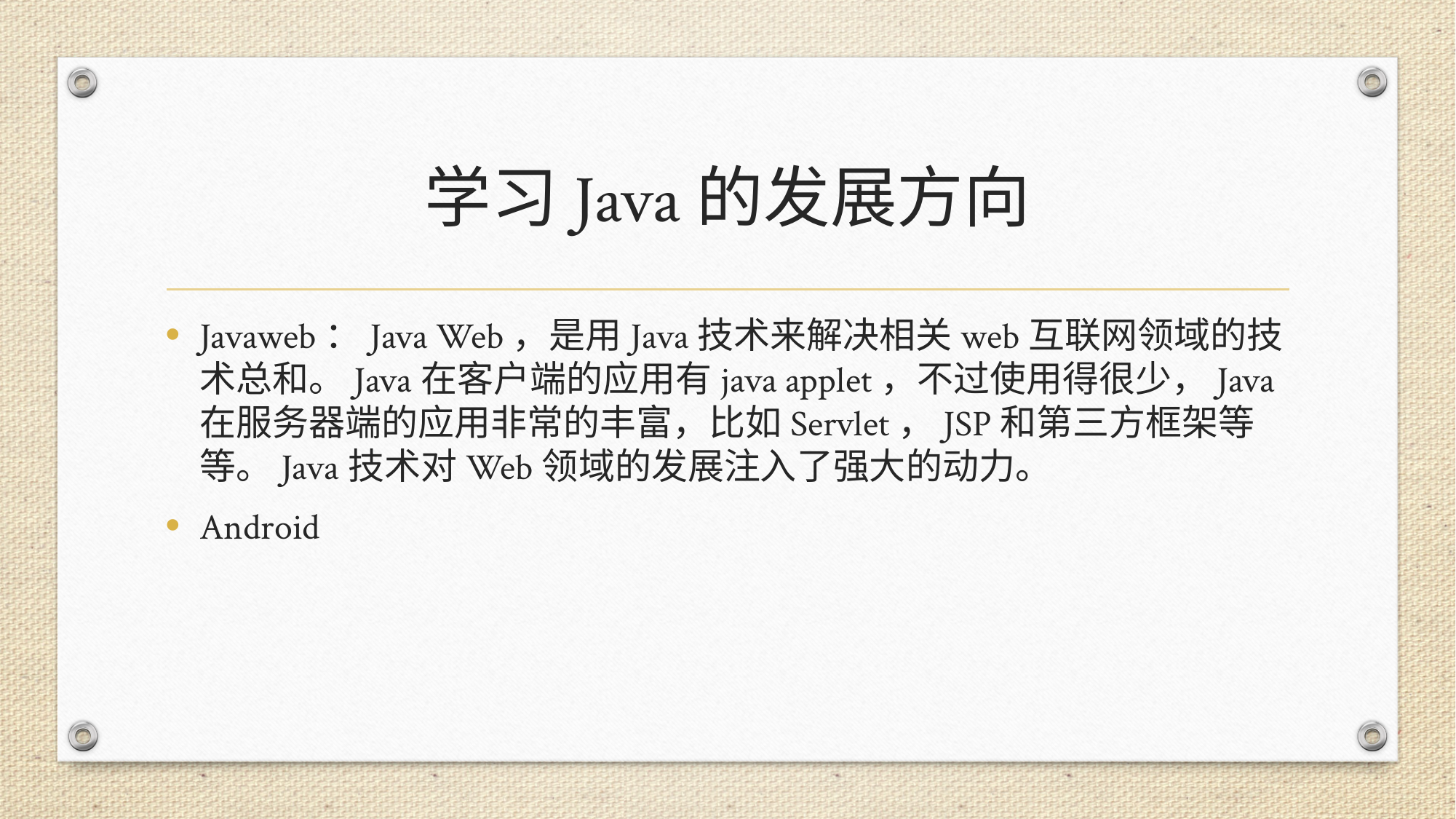

# 学习Java的发展方向
Javaweb：Java Web，是用Java技术来解决相关web互联网领域的技术总和。Java在客户端的应用有java applet，不过使用得很少，Java在服务器端的应用非常的丰富，比如Servlet，JSP和第三方框架等等。Java技术对Web领域的发展注入了强大的动力。
Android